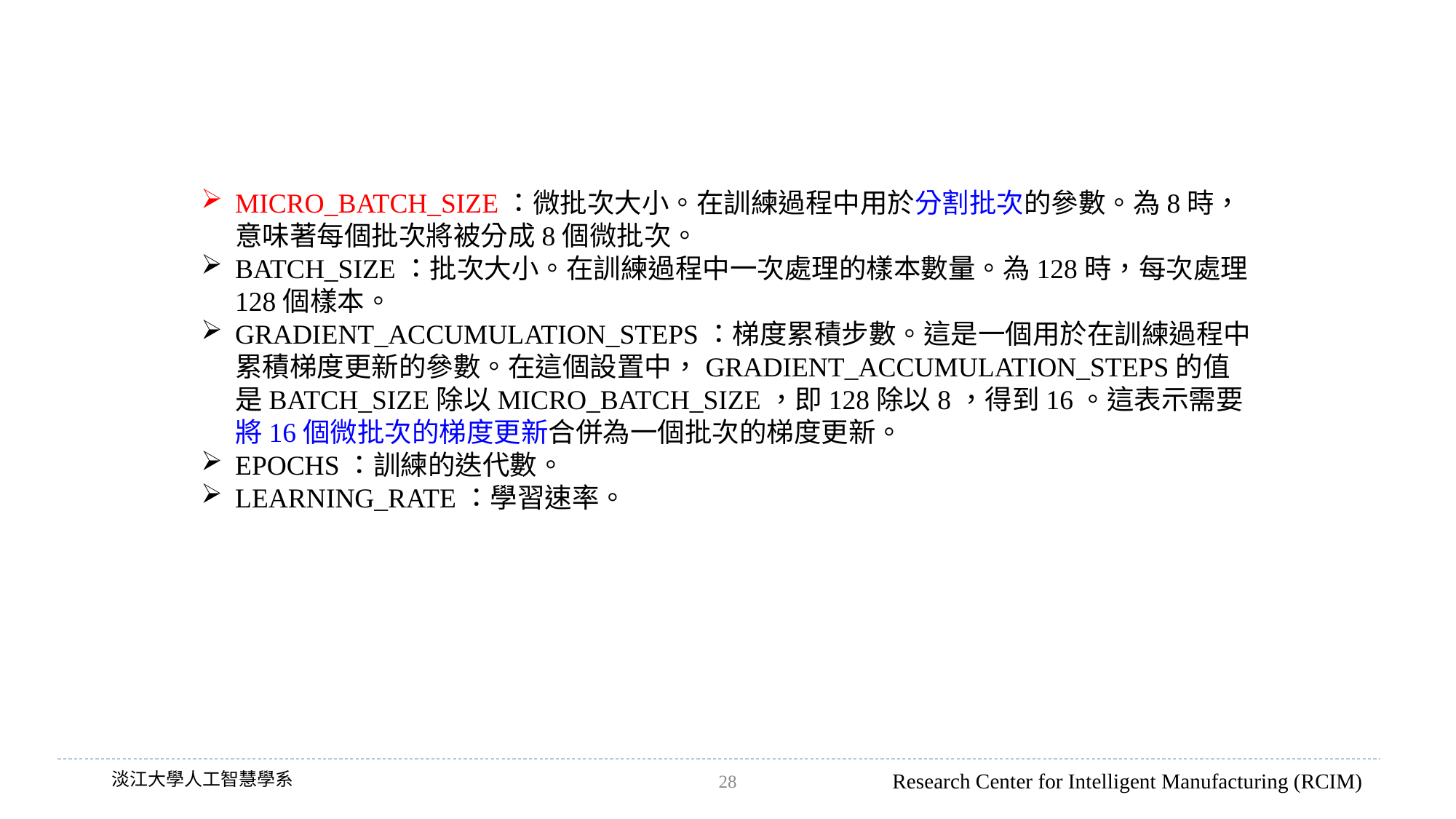

MICRO_BATCH_SIZE：微批次大小。在訓練過程中用於分割批次的參數。為8時，意味著每個批次將被分成8個微批次。
BATCH_SIZE：批次大小。在訓練過程中一次處理的樣本數量。為128時，每次處理128個樣本。
GRADIENT_ACCUMULATION_STEPS：梯度累積步數。這是一個用於在訓練過程中累積梯度更新的參數。在這個設置中，GRADIENT_ACCUMULATION_STEPS的值是BATCH_SIZE除以MICRO_BATCH_SIZE，即128除以8，得到16。這表示需要將16個微批次的梯度更新合併為一個批次的梯度更新。
EPOCHS：訓練的迭代數。
LEARNING_RATE：學習速率。
28